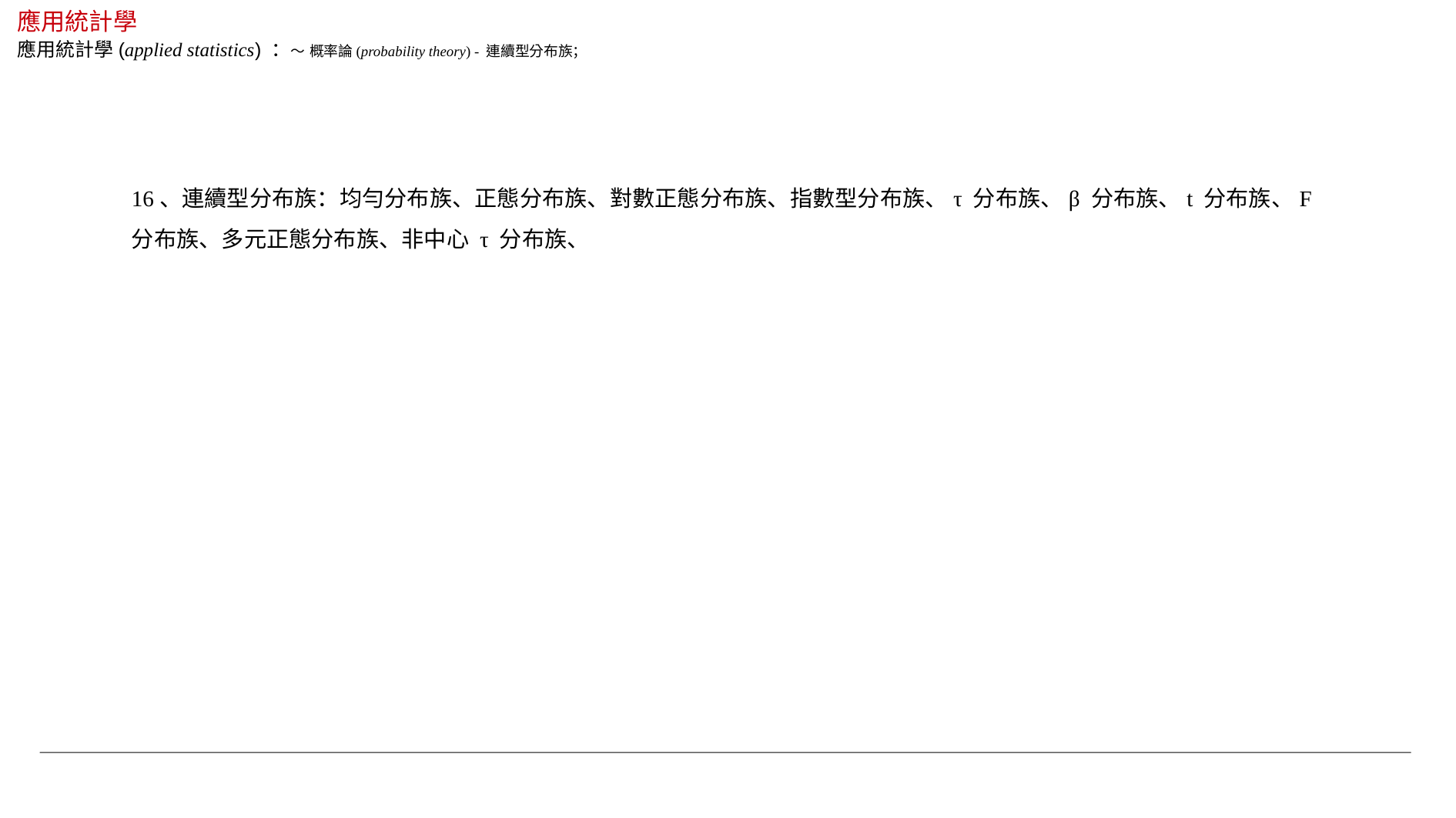

應用統計學
應用統計學(applied statistics) ：～ 概率論(probability theory) - 連續型分布族；
16、連續型分布族：均勻分布族、正態分布族、對數正態分布族、指數型分布族、τ 分布族、β 分布族、t 分布族、F 分布族、多元正態分布族、非中心 τ 分布族、